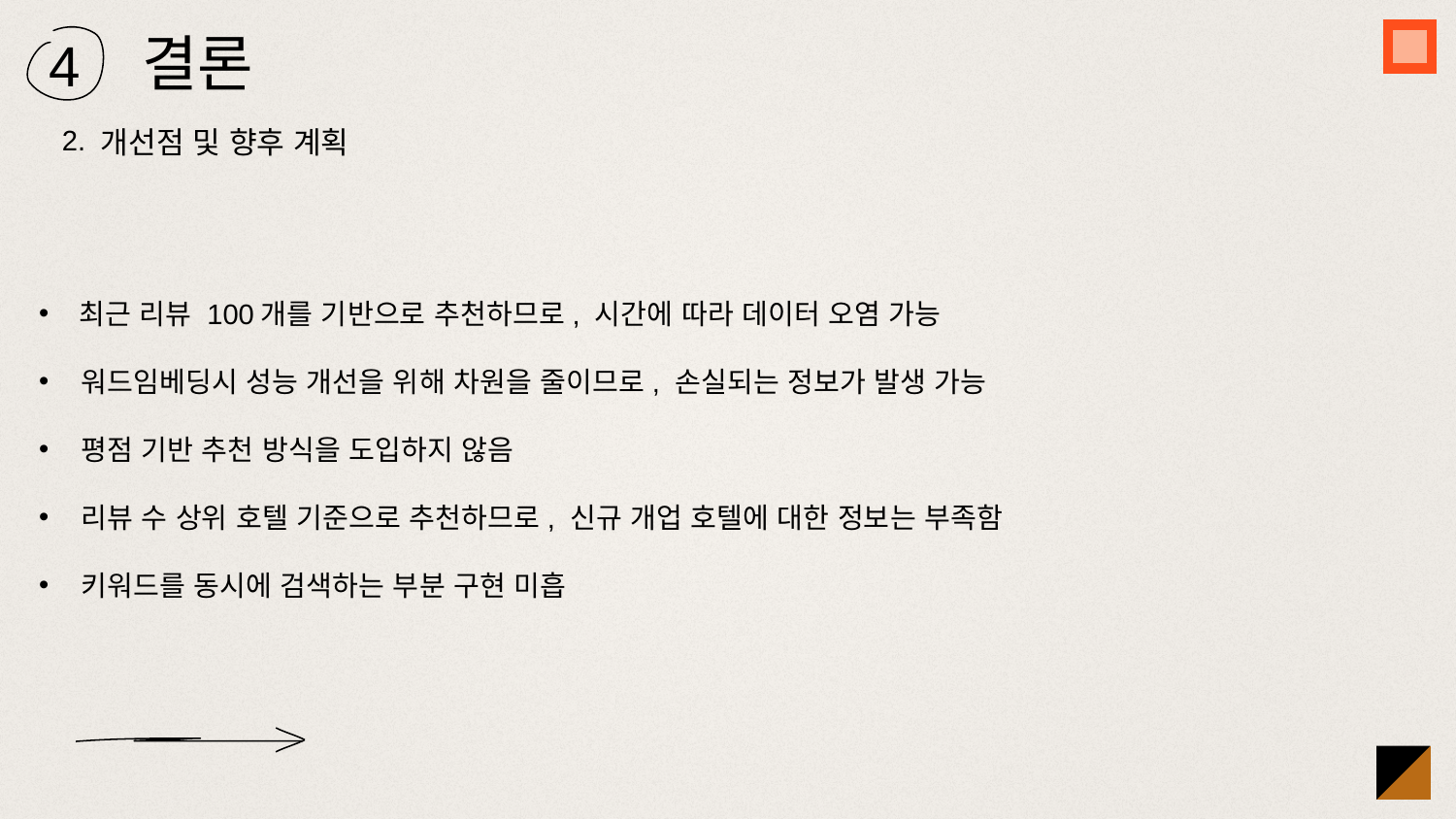

# 결론

4
개선점 및 향후 계획
2.
 최근 리뷰 100개를 기반으로 추천하므로, 시간에 따라 데이터 오염 가능

 워드임베딩시 성능 개선을 위해 차원을 줄이므로, 손실되는 정보가 발생 가능

 평점 기반 추천 방식을 도입하지 않음

 리뷰 수 상위 호텔 기준으로 추천하므로, 신규 개업 호텔에 대한 정보는 부족함

 키워드를 동시에 검색하는 부분 구현 미흡